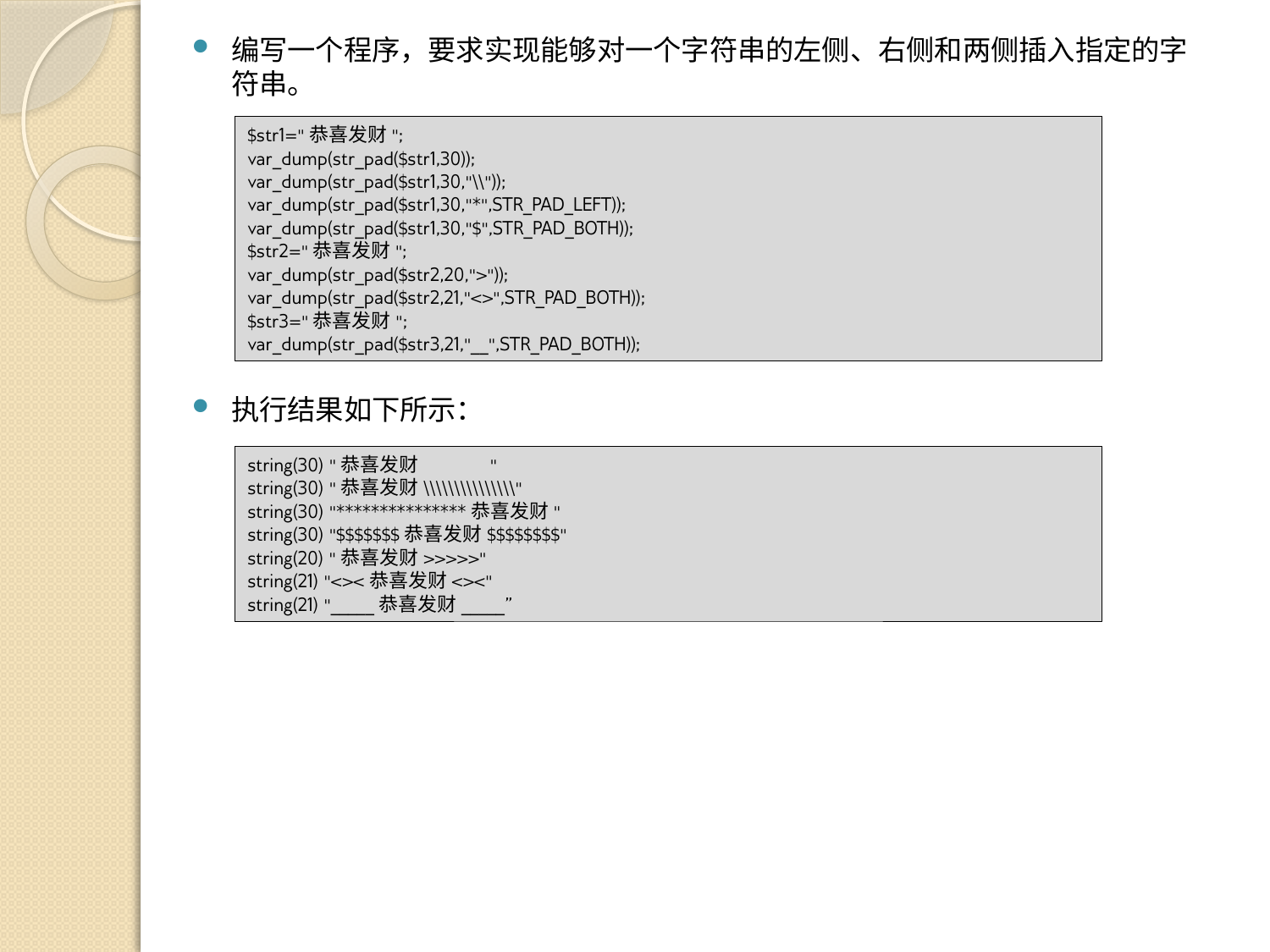

编写一个程序，要求实现能够对一个字符串的左侧、右侧和两侧插入指定的字符串。
$str1="恭喜发财";
var_dump(str_pad($str1,30));
var_dump(str_pad($str1,30,"\\"));
var_dump(str_pad($str1,30,"*",STR_PAD_LEFT));
var_dump(str_pad($str1,30,"$",STR_PAD_BOTH));
$str2="恭喜发财";
var_dump(str_pad($str2,20,">"));
var_dump(str_pad($str2,21,"<>",STR_PAD_BOTH));
$str3="恭喜发财";
var_dump(str_pad($str3,21,"__",STR_PAD_BOTH));
执行结果如下所示：
string(30) "恭喜发财               "
string(30) "恭喜发财\\\\\\\\\\\\\\\"
string(30) "***************恭喜发财"
string(30) "$$$$$$$恭喜发财$$$$$$$$"
string(20) "恭喜发财>>>>>"
string(21) "<><恭喜发财<><"
string(21) "_____恭喜发财_____”